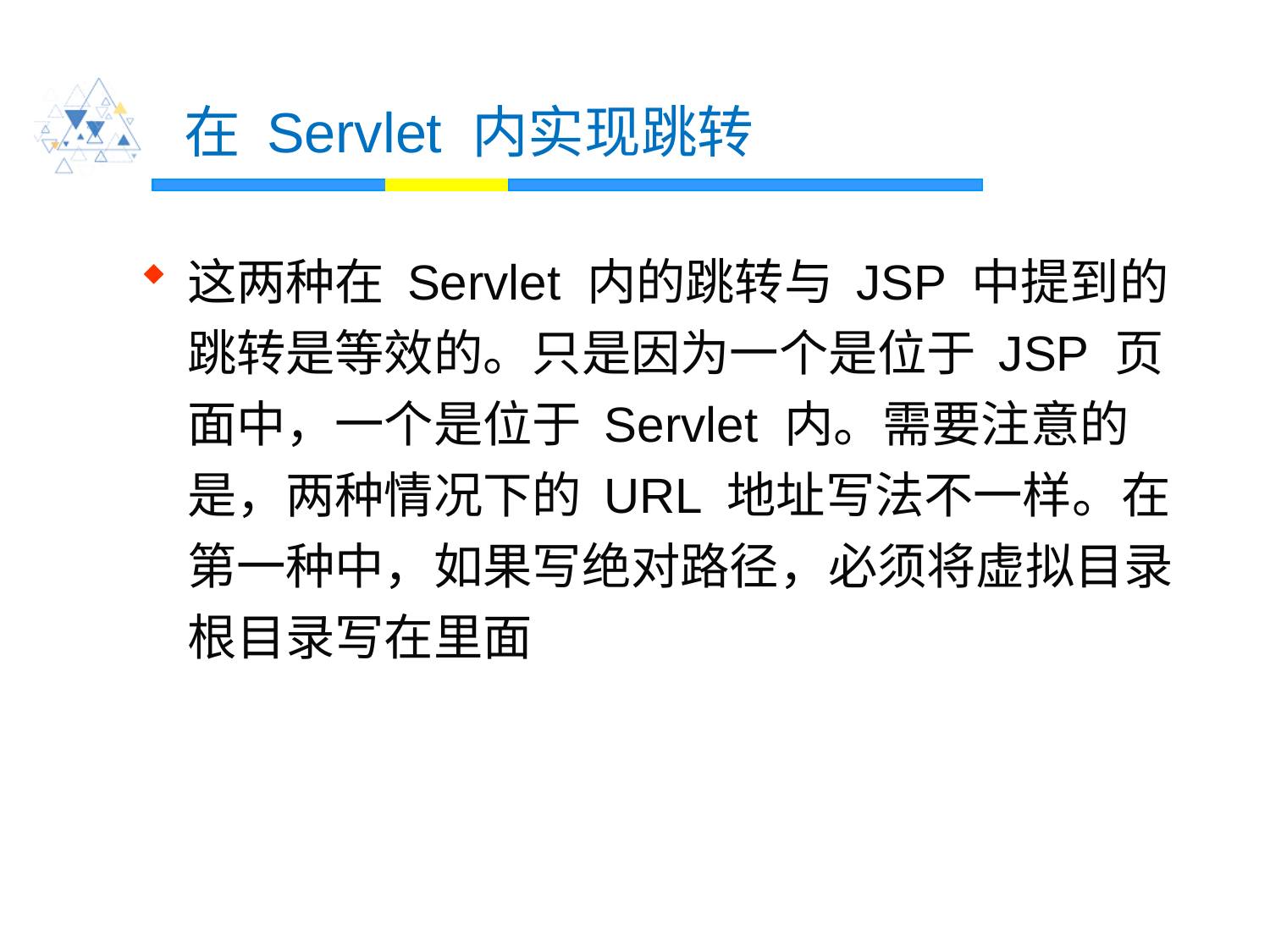

# 在 Servlet 内实现跳转
这两种在 Servlet 内的跳转与 JSP 中提到的跳转是等效的。只是因为一个是位于 JSP 页面中，一个是位于 Servlet 内。需要注意的是，两种情况下的 URL 地址写法不一样。在第一种中，如果写绝对路径，必须将虚拟目录根目录写在里面